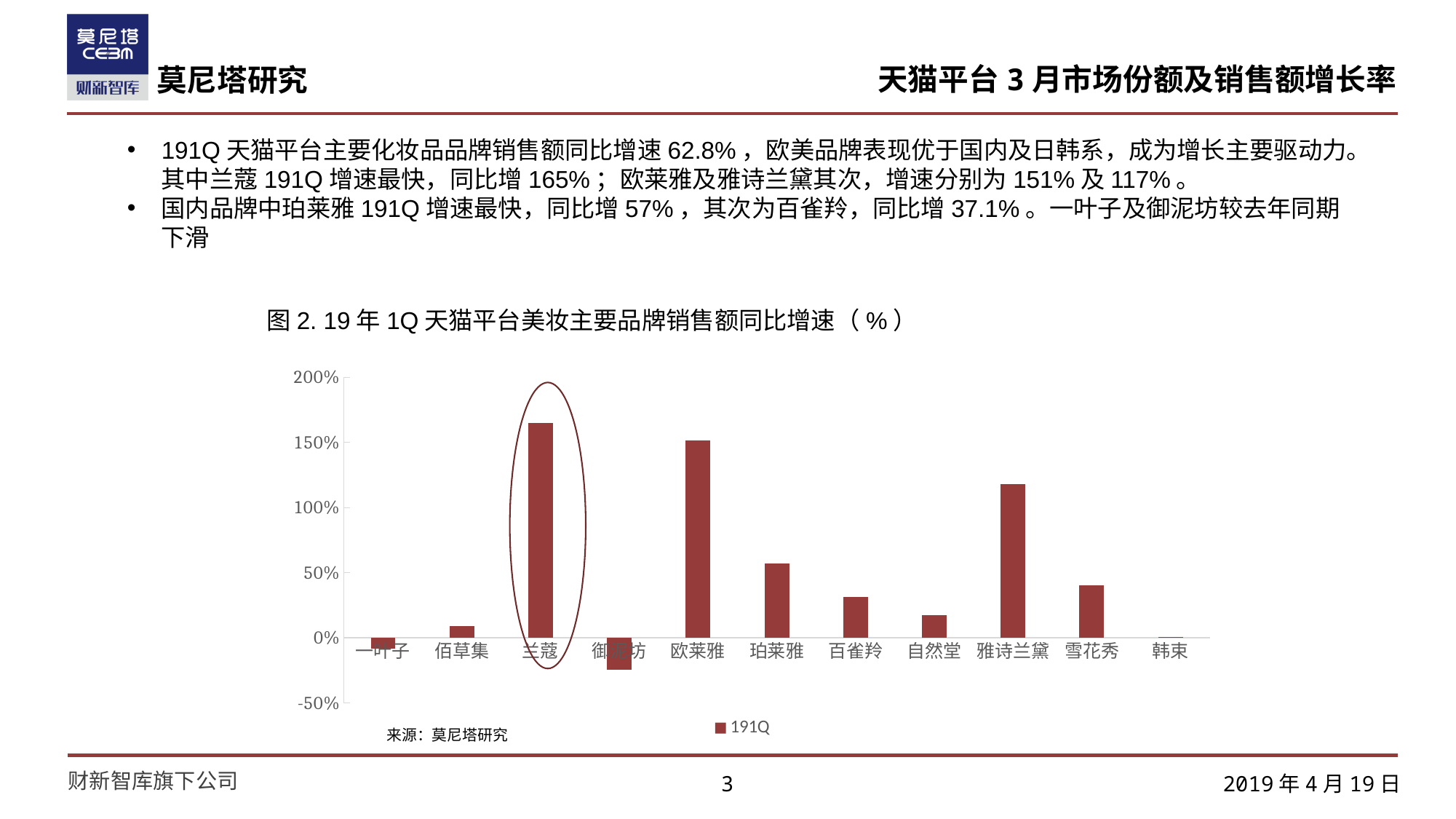

# 天猫平台3月市场份额及销售额增长率

191Q天猫平台主要化妆品品牌销售额同比增速62.8%，欧美品牌表现优于国内及日韩系，成为增长主要驱动力。其中兰蔻191Q增速最快，同比增165%；欧莱雅及雅诗兰黛其次，增速分别为151%及117%。
国内品牌中珀莱雅191Q增速最快，同比增57%，其次为百雀羚，同比增37.1%。一叶子及御泥坊较去年同期下滑
图2. 19年1Q天猫平台美妆主要品牌销售额同比增速（%）

### Chart

| Category | 191Q |
|---|---|
| 一叶子 | -0.0848221884667376 |
| 佰草集 | 0.0928156246527642 |
| 兰蔻 | 1.651571407092912 |
| 御泥坊 | -0.247264575080992 |
| 欧莱雅 | 1.516062518282318 |
| 珀莱雅 | 0.570357654418311 |
| 百雀羚 | 0.312415517436564 |
| 自然堂 | 0.172447940055795 |
| 雅诗兰黛 | 1.179296699069427 |
| 雪花秀 | 0.40310802487008 |
| 韩束 | 0.00538832661916633 |
来源：莫尼塔研究
3
2019年4月19日